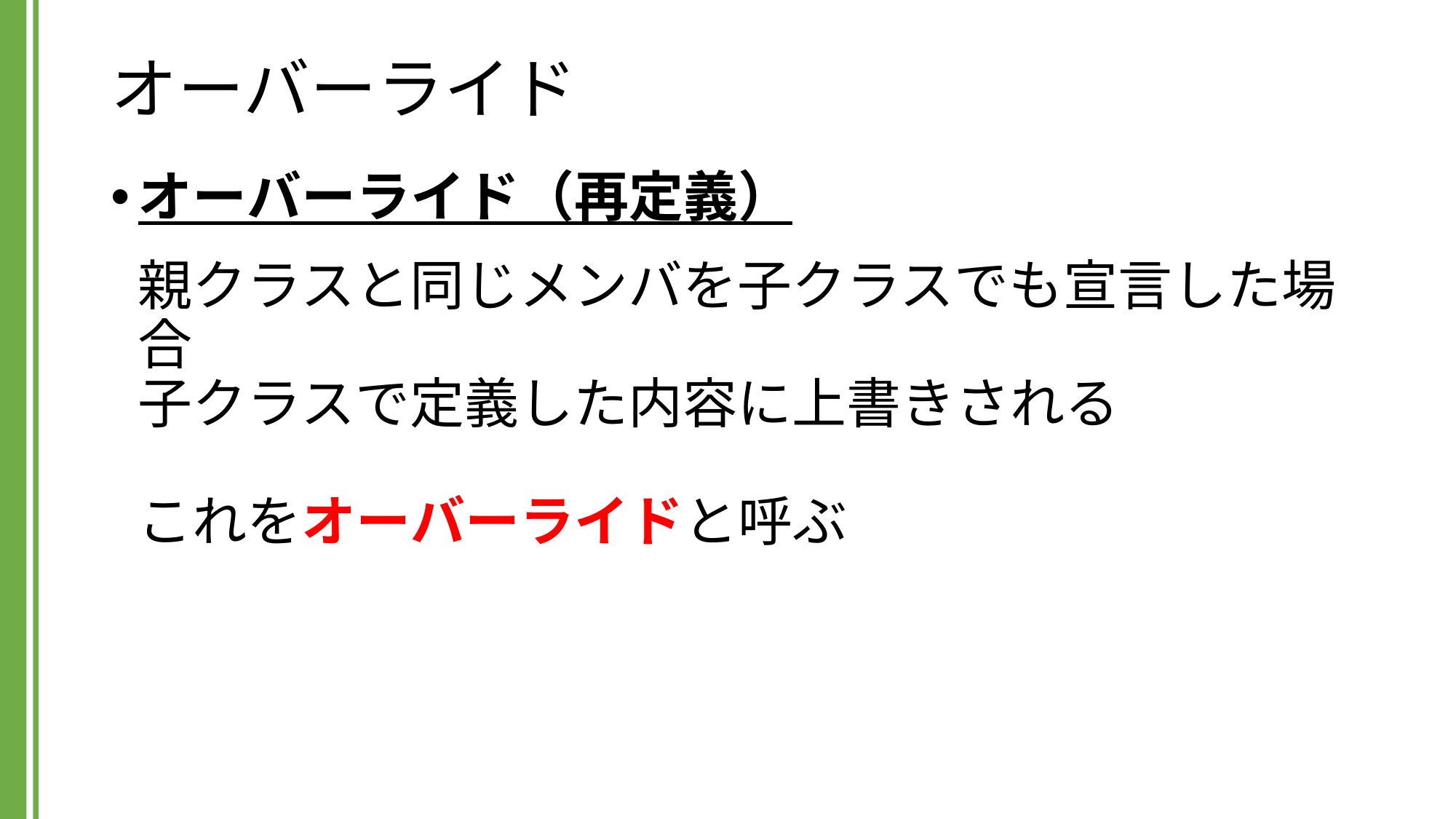

# オーバーライド
オーバーライド（再定義）
親クラスと同じメンバを子クラスでも宣言した場合
子クラスで定義した内容に上書きされる
これをオーバーライドと呼ぶ